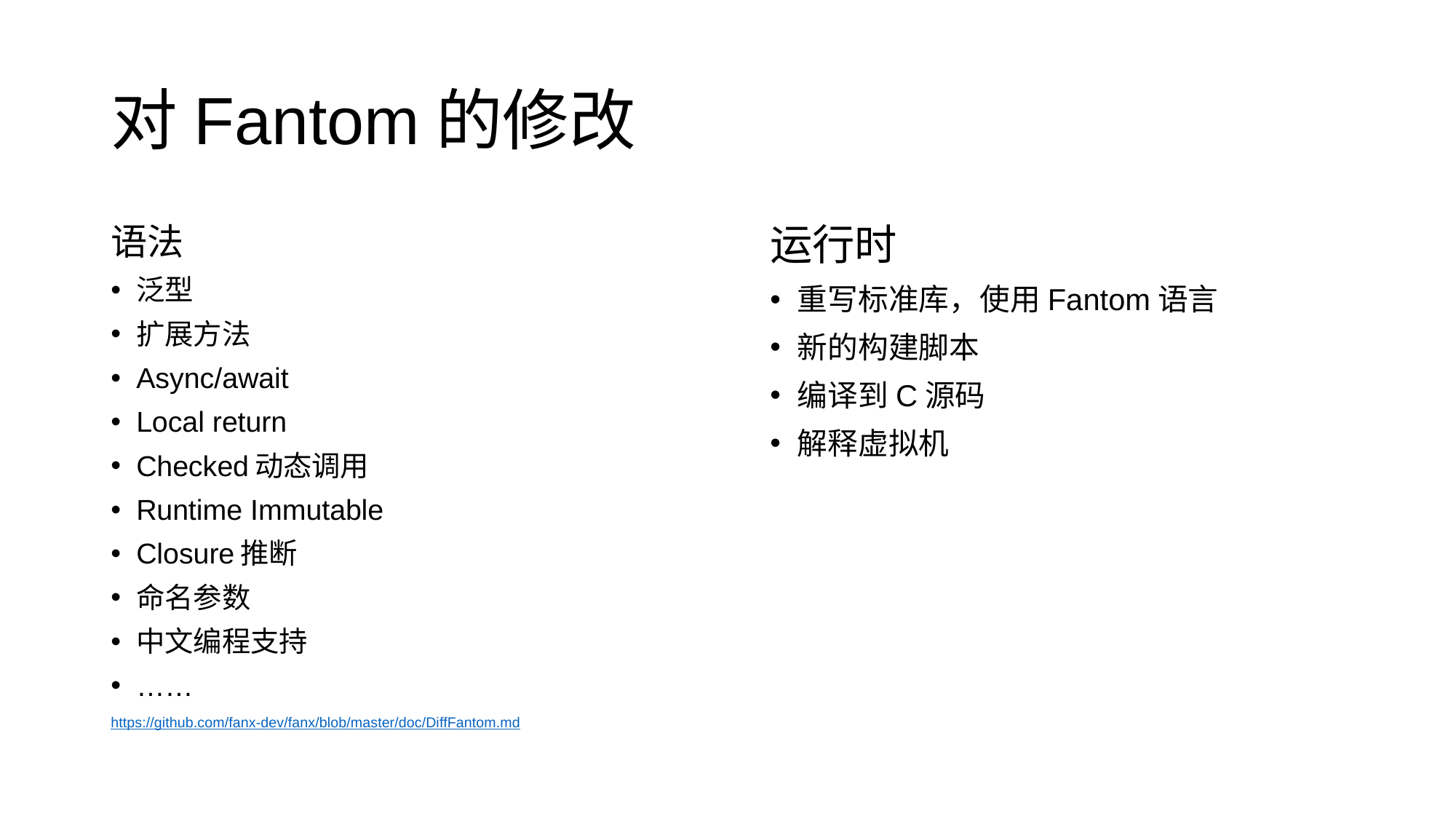

# 对Fantom的修改
语法
泛型
扩展方法
Async/await
Local return
Checked动态调用
Runtime Immutable
Closure推断
命名参数
中文编程支持
……
https://github.com/fanx-dev/fanx/blob/master/doc/DiffFantom.md

运行时
重写标准库，使用Fantom语言
新的构建脚本
编译到C源码
解释虚拟机